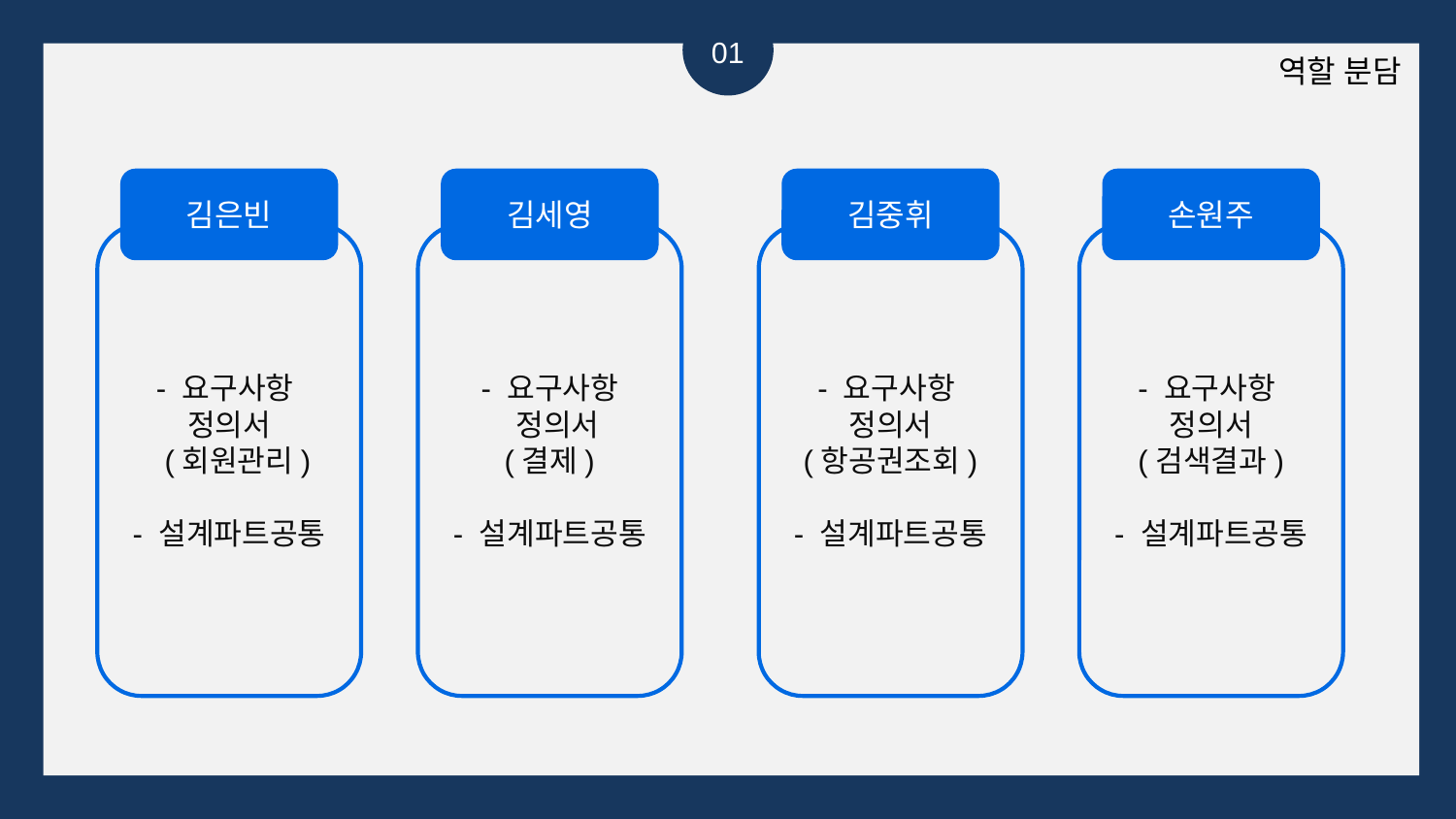

01

역할 분담
김은빈
김세영
김중휘
손원주
- 요구사항
정의서
  (회원관리)

- 설계파트공통
- 요구사항
 정의서
(결제)

- 설계파트공통
- 요구사항
정의서
(항공권조회)

- 설계파트공통
- 요구사항
정의서
(검색결과)

- 설계파트공통